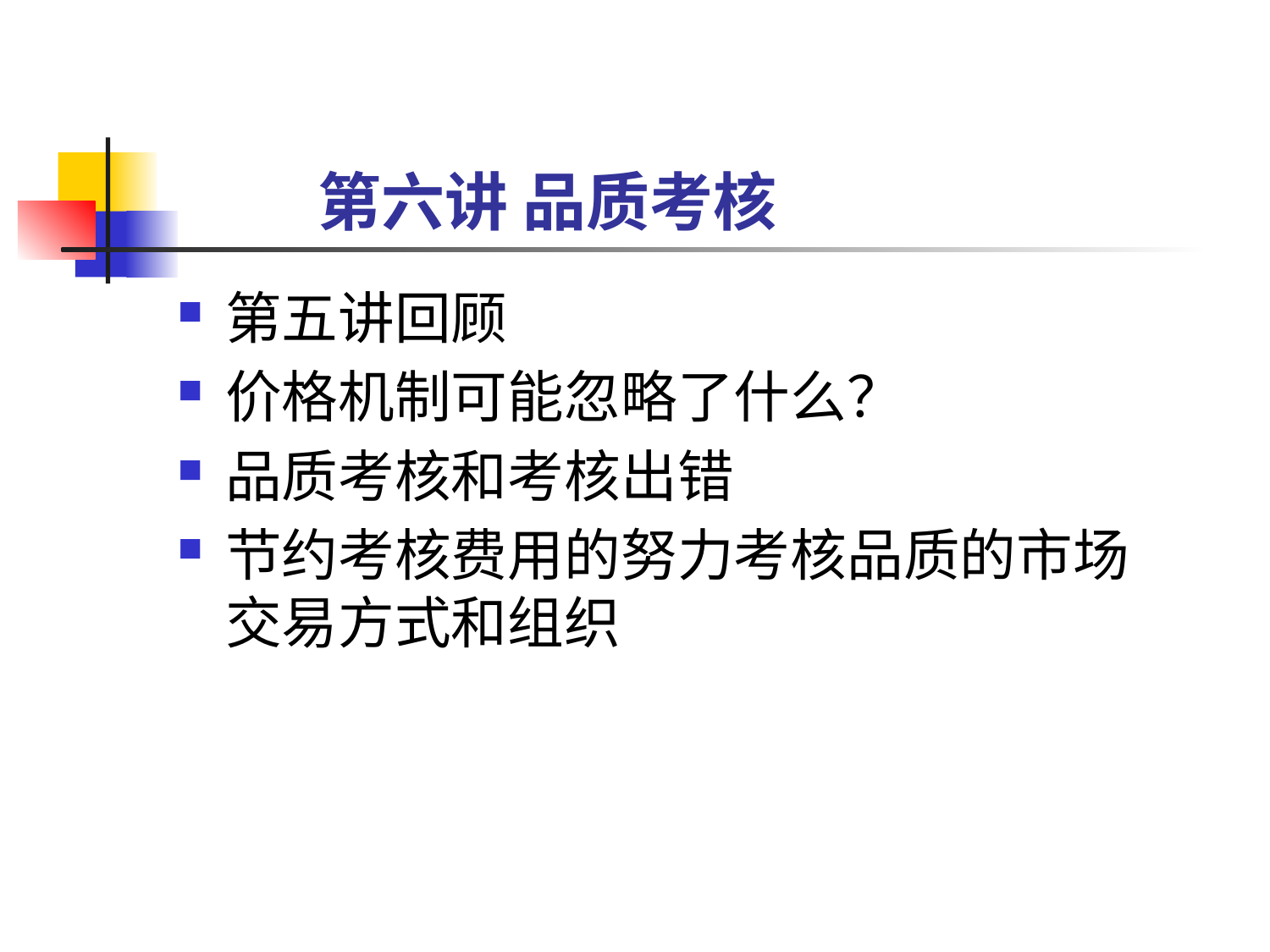

# 第六讲 品质考核
第五讲回顾
价格机制可能忽略了什么？
品质考核和考核出错
节约考核费用的努力考核品质的市场交易方式和组织